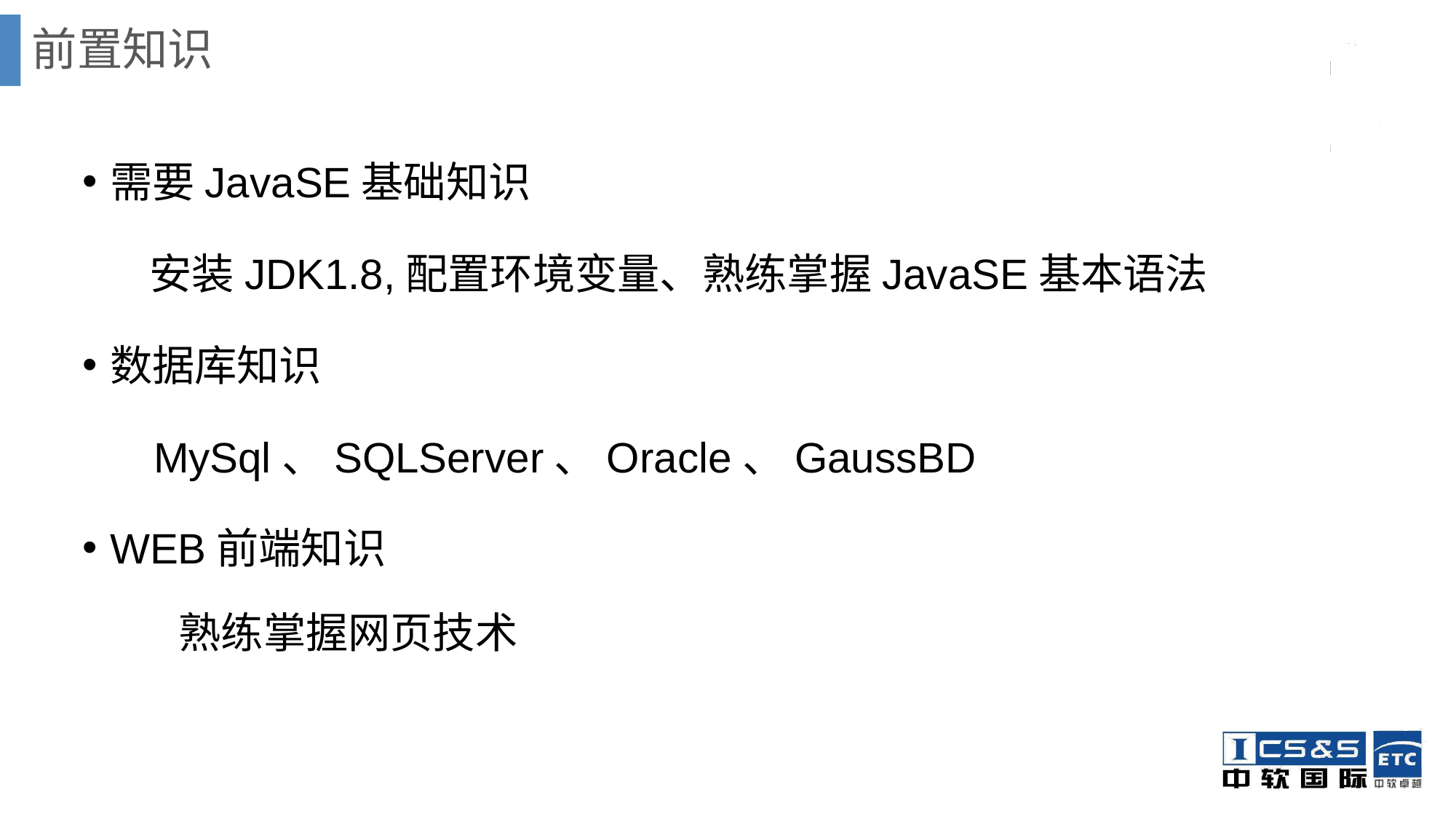

# 前置知识
需要JavaSE基础知识
      安装JDK1.8,配置环境变量、熟练掌握JavaSE基本语法
数据库知识
      MySql、SQLServer、Oracle、GaussBD
WEB前端知识
    熟练掌握网页技术